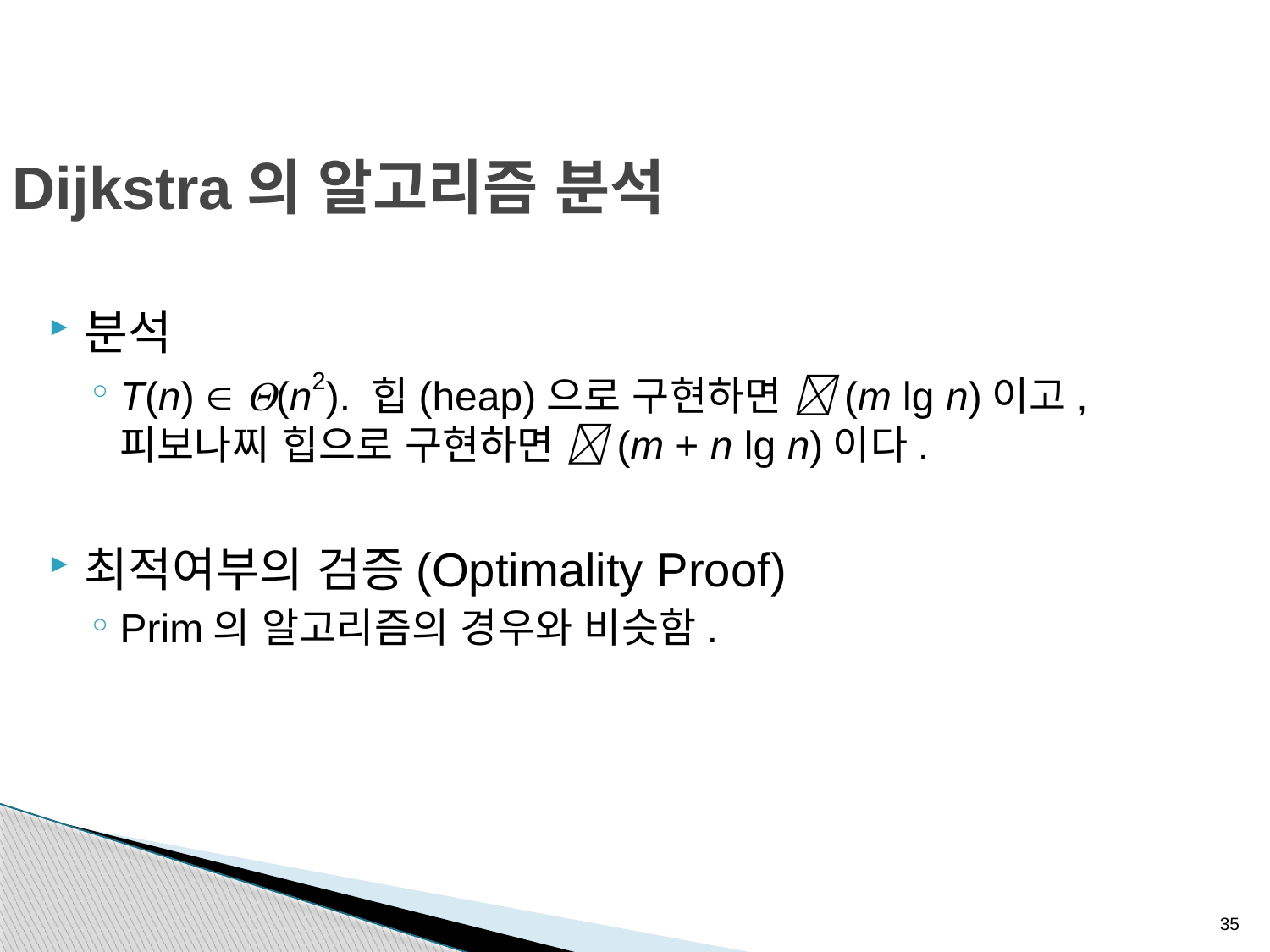

# Dijkstra의 알고리즘 분석
분석
T(n) ∈ Θ(n2). 힙(heap)으로 구현하면 Θ(m lg n)이고, 피보나찌 힙으로 구현하면 Θ(m + n lg n)이다.

최적여부의 검증(Optimality Proof)
Prim의 알고리즘의 경우와 비슷함.
35